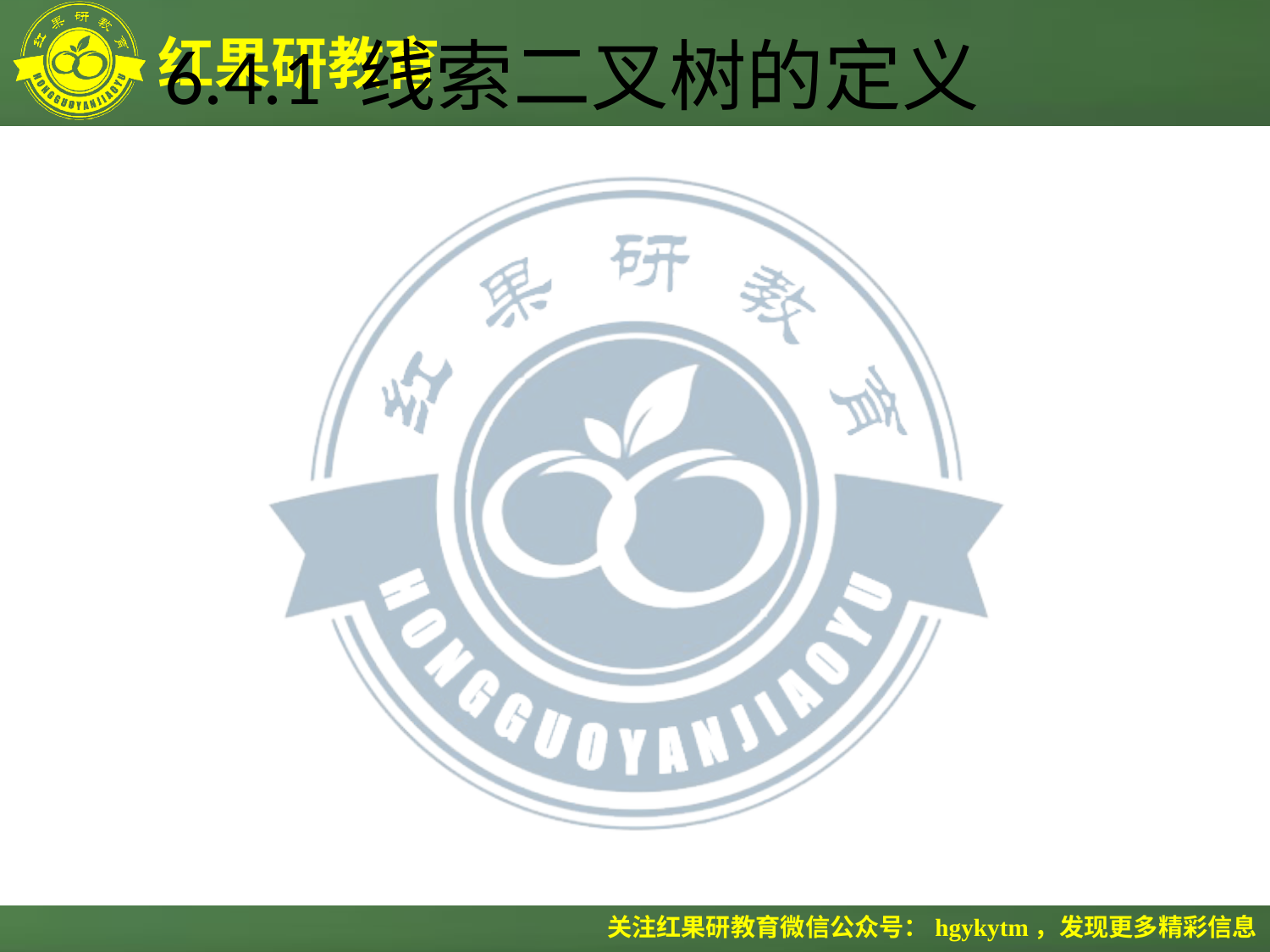

# 6.4.1 线索二叉树的定义
在线索二叉树中，结点的结构可以定义为如下形式：
typedef char elemtype;
typedef struct 　ThrNode {
    elemtype data;
    struct BiThrNode *lchild，*rchild;
    int ltag，rtag;
}ThrNode;